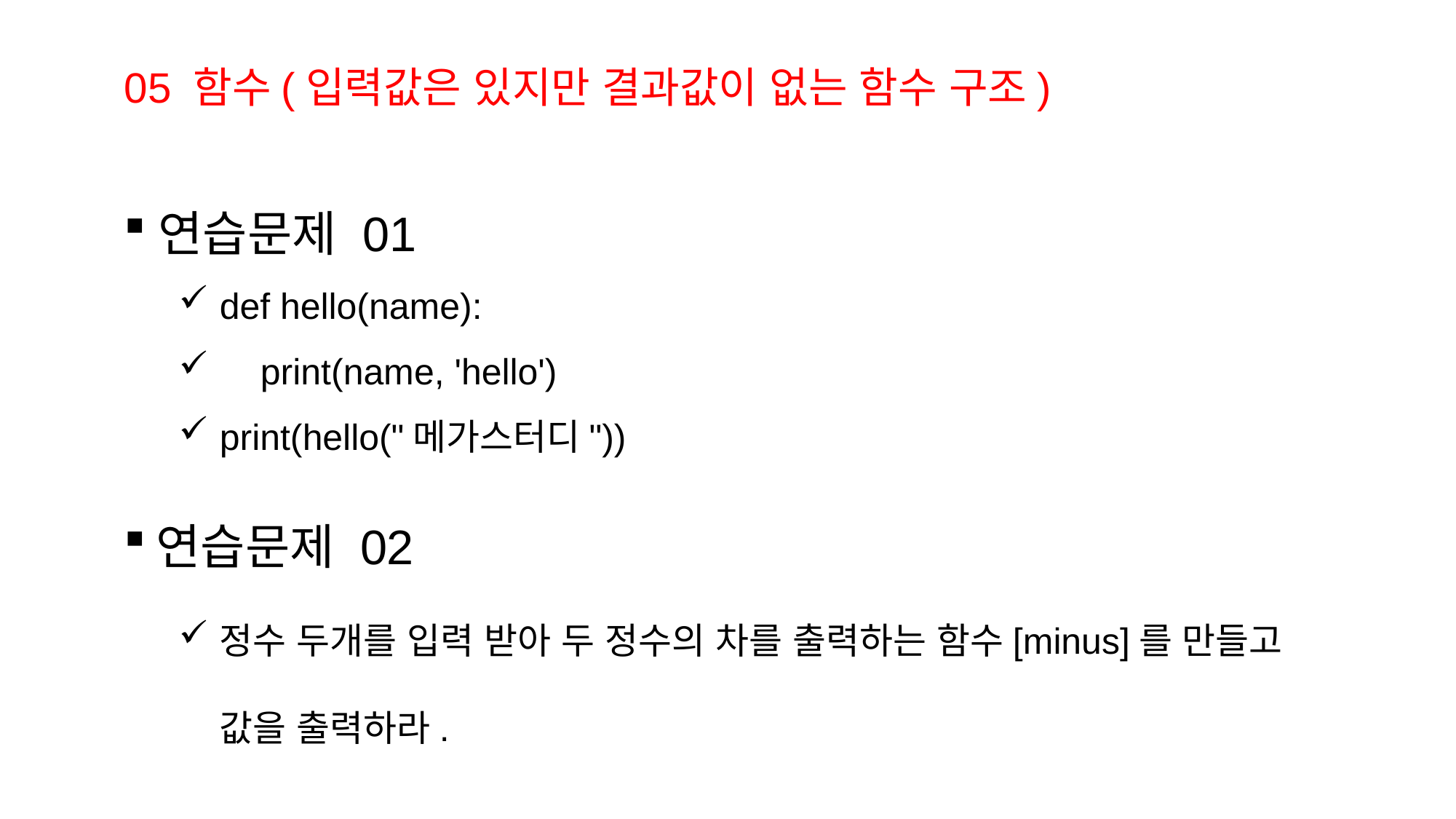

05 함수(입력값은 있지만 결과값이 없는 함수 구조)
연습문제 01
def hello(name):
    print(name, 'hello')
print(hello("메가스터디"))
연습문제 02
정수 두개를 입력 받아 두 정수의 차를 출력하는 함수[minus]를 만들고 값을 출력하라.